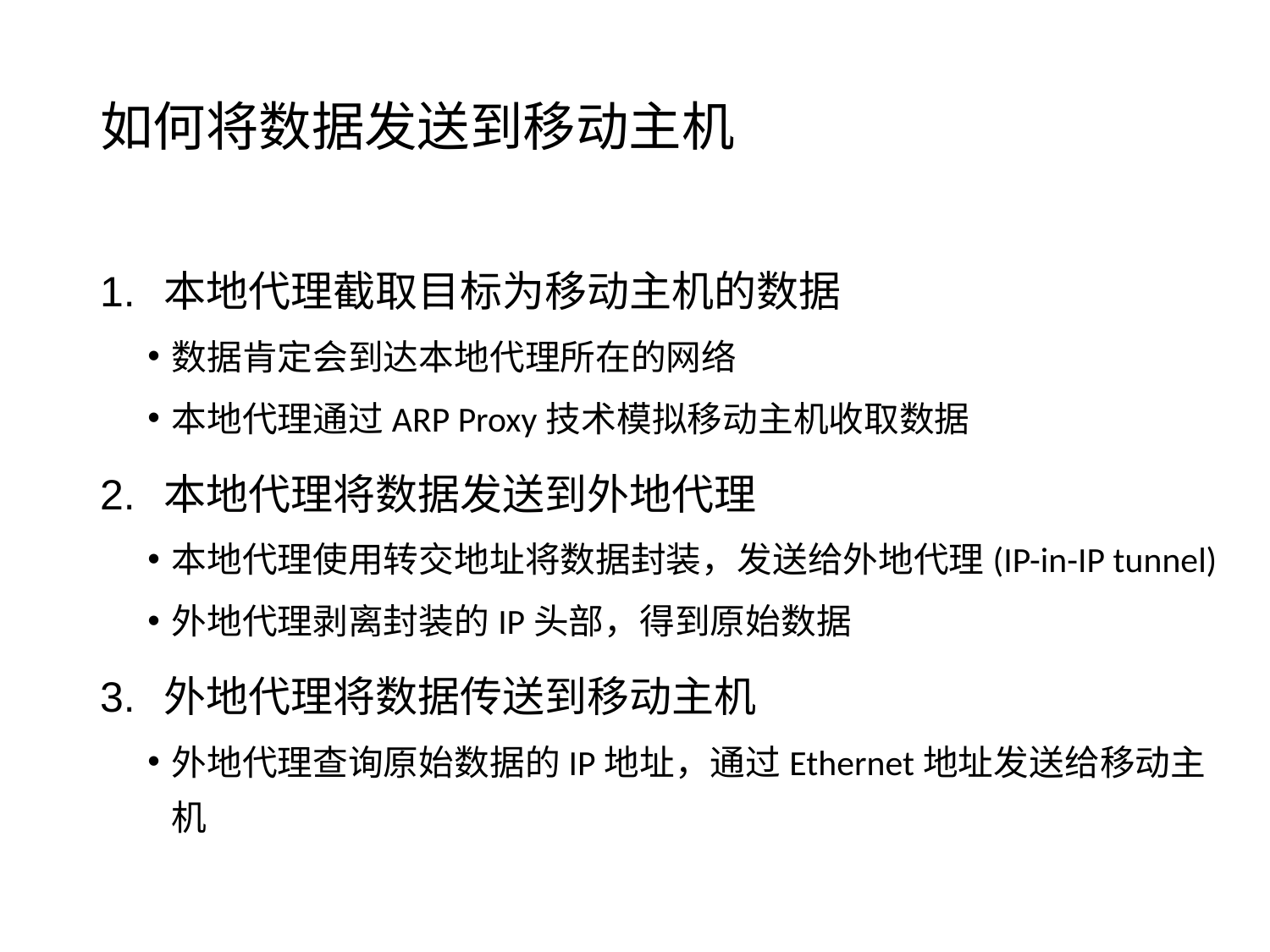

# 如何将数据发送到移动主机
本地代理截取目标为移动主机的数据
数据肯定会到达本地代理所在的网络
本地代理通过ARP Proxy技术模拟移动主机收取数据
本地代理将数据发送到外地代理
本地代理使用转交地址将数据封装，发送给外地代理(IP-in-IP tunnel)
外地代理剥离封装的IP头部，得到原始数据
外地代理将数据传送到移动主机
外地代理查询原始数据的IP地址，通过Ethernet地址发送给移动主机
47